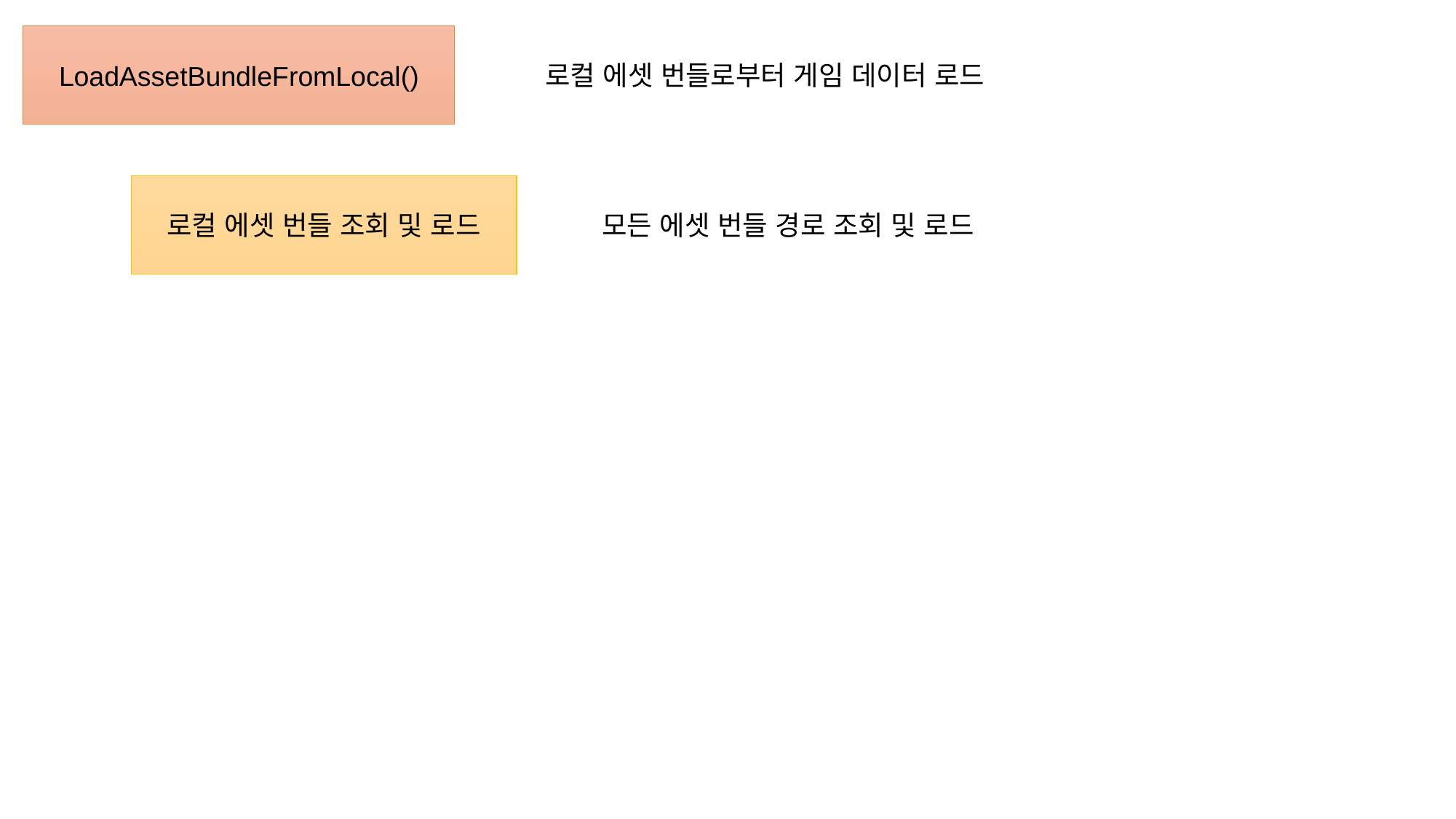

LoadAssetBundleFromLocal()
로컬 에셋 번들로부터 게임 데이터 로드
로컬 에셋 번들 조회 및 로드
모든 에셋 번들 경로 조회 및 로드